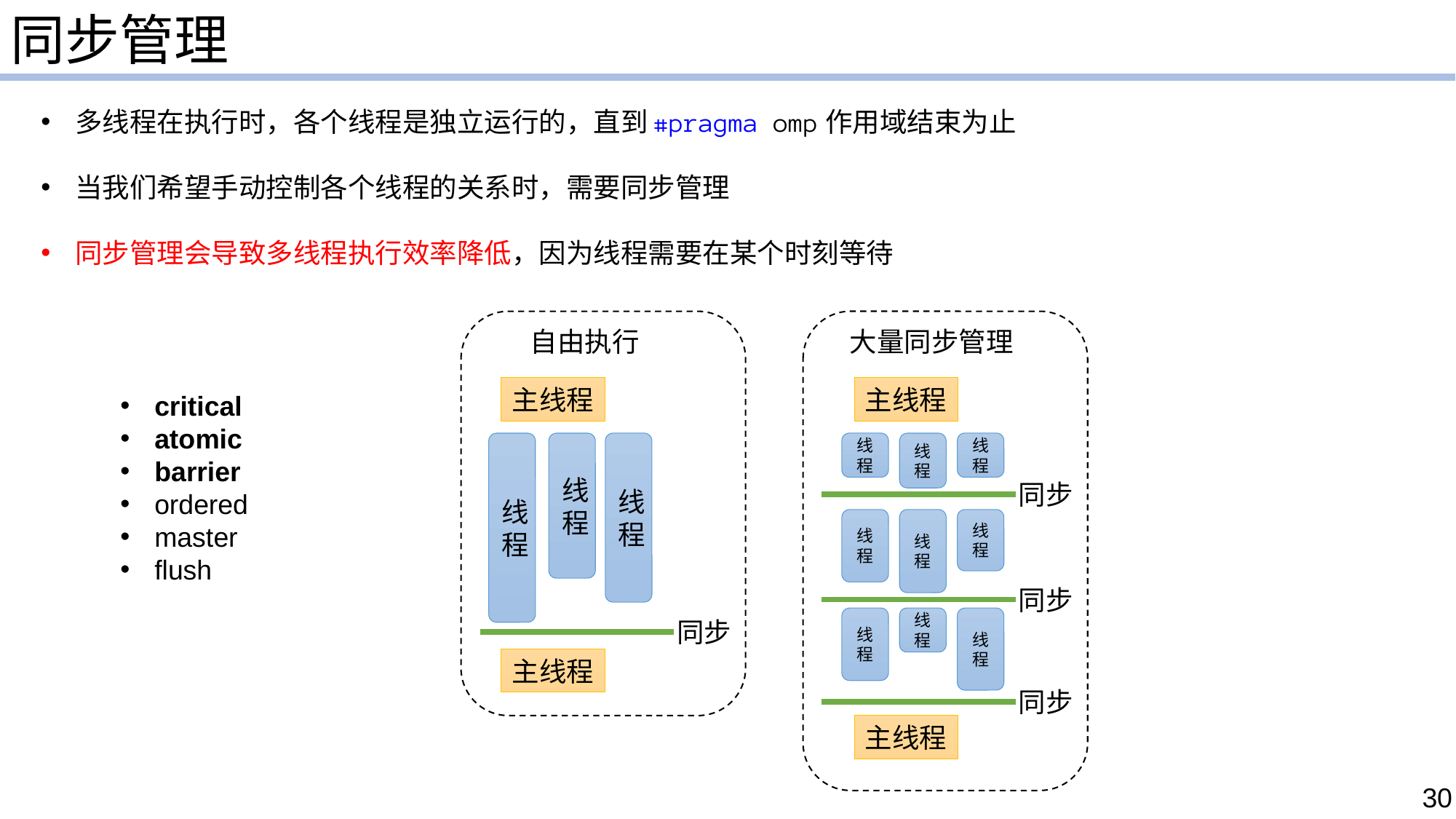

同步管理
多线程在执行时，各个线程是独立运行的，直到#pragma omp作用域结束为止

当我们希望手动控制各个线程的关系时，需要同步管理

同步管理会导致多线程执行效率降低，因为线程需要在某个时刻等待

自由执行
大量同步管理
主线程
线程
线程
线程
同步
主线程
主线程
线程
线程
线程
同步
线程
线程
线程
同步
线程
线程
线程
同步
主线程
critical
atomic
barrier
ordered
master
flush
30